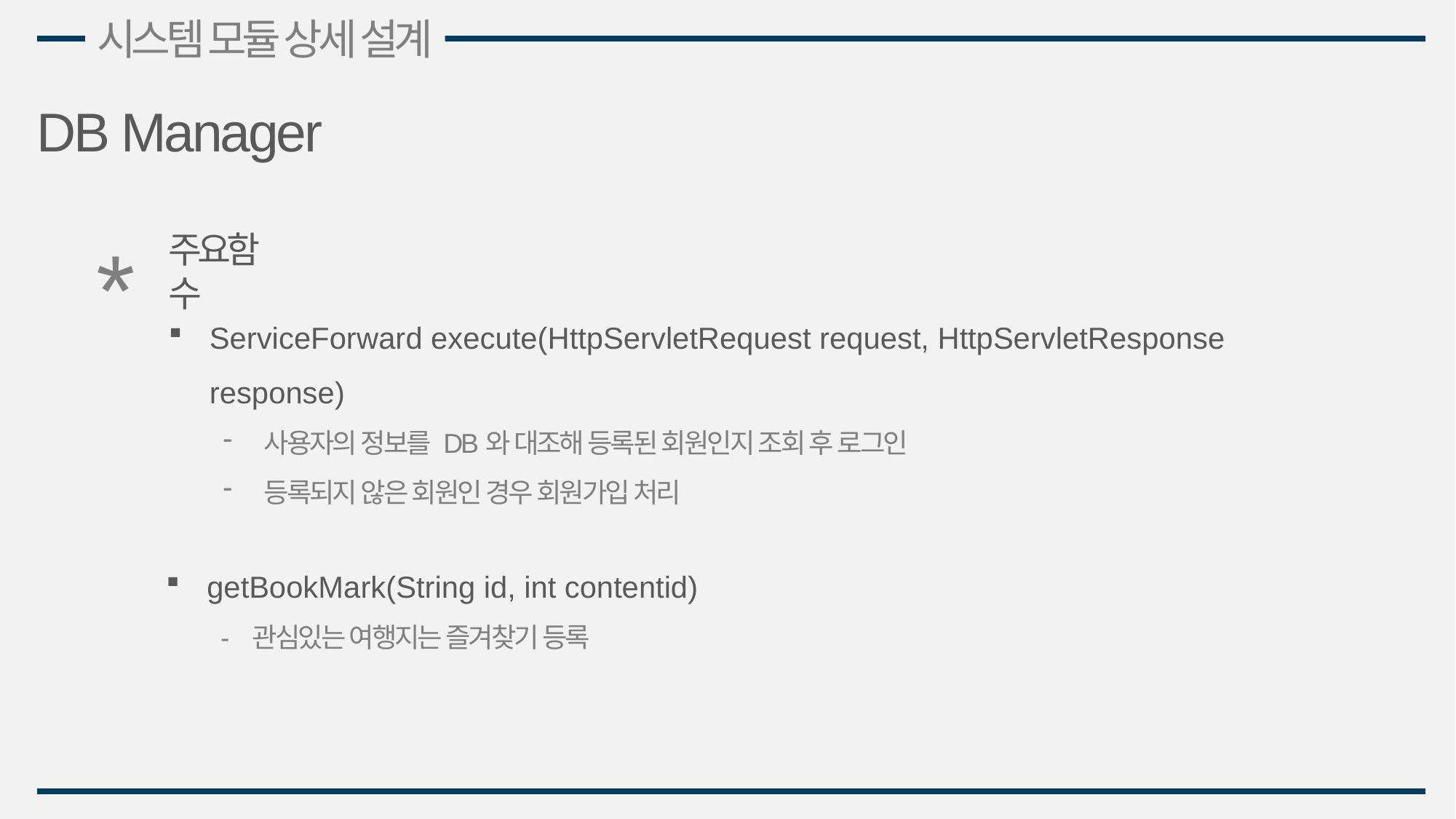

시스템 모듈 상세 설계
DB Manager
*
주요함수
ServiceForward execute(HttpServletRequest request, HttpServletResponse response)
사용자의 정보를 DB와 대조해 등록된 회원인지 조회 후 로그인
등록되지 않은 회원인 경우 회원가입 처리
getBookMark(String id, int contentid)
-   관심있는 여행지는 즐겨찾기 등록